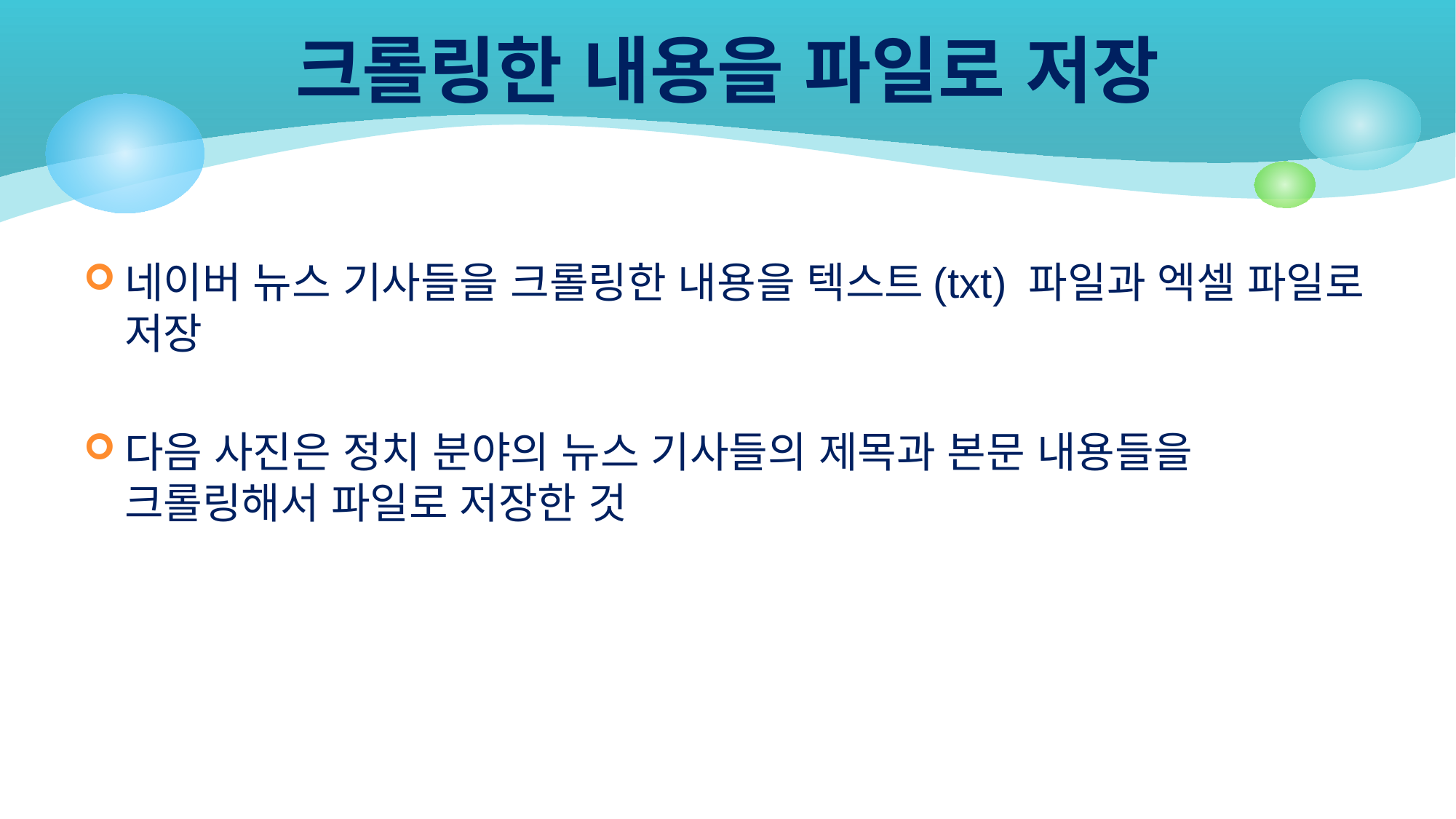

# 크롤링한 내용을 파일로 저장
네이버 뉴스 기사들을 크롤링한 내용을 텍스트(txt) 파일과 엑셀 파일로 저장

다음 사진은 정치 분야의 뉴스 기사들의 제목과 본문 내용들을 크롤링해서 파일로 저장한 것